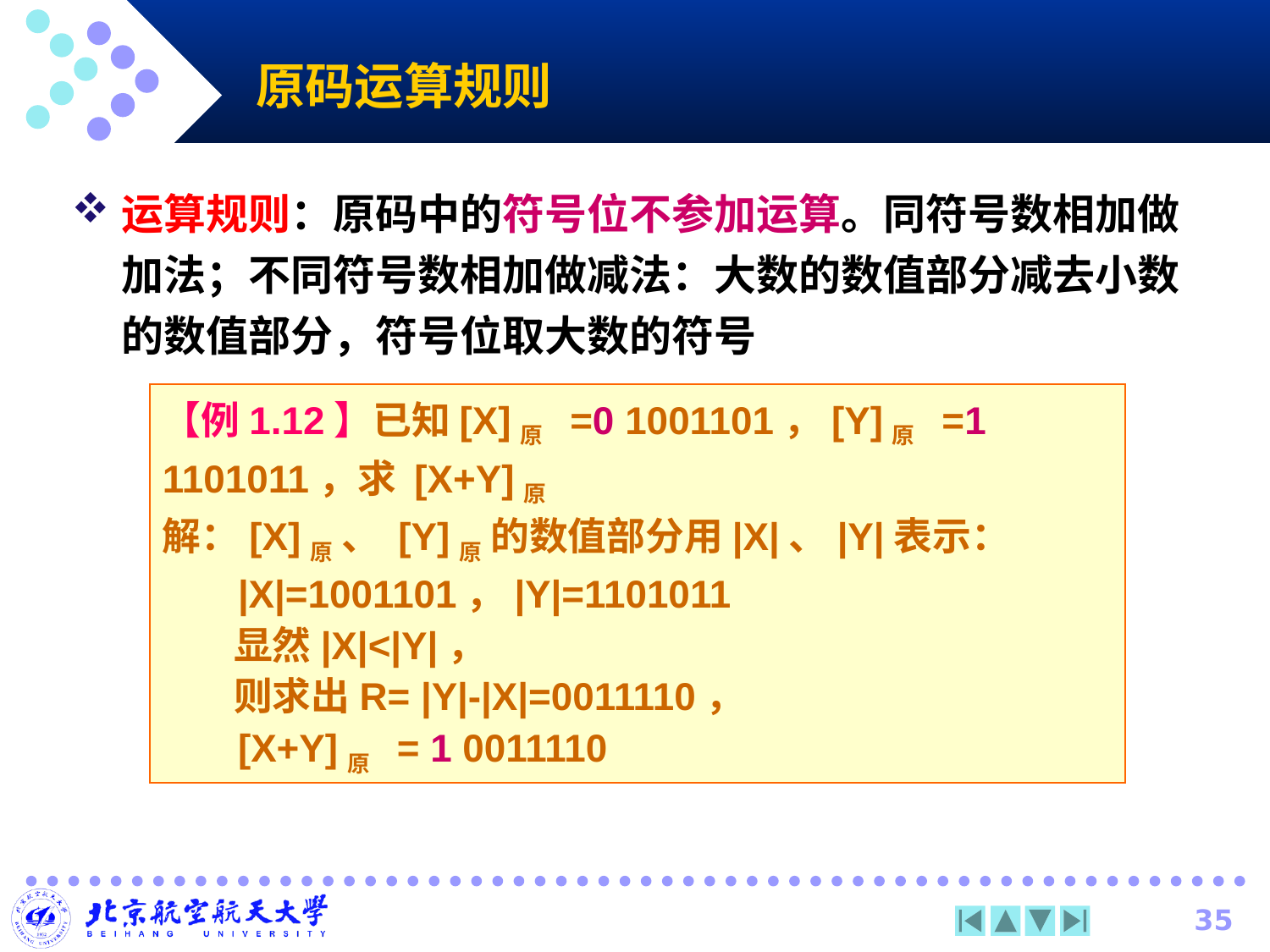

# 原码运算规则
运算规则：原码中的符号位不参加运算。同符号数相加做加法；不同符号数相加做减法：大数的数值部分减去小数的数值部分，符号位取大数的符号
【例1.12】已知[X]原  =0 1001101，[Y]原  =1 1101011，求 [X+Y]原
解：[X]原 、 [Y]原 的数值部分用|X|、|Y|表示：
       |X|=1001101，|Y|=1101011
       显然|X|<|Y|，
       则求出R= |Y|-|X|=0011110，
       [X+Y]原  = 1 0011110
35